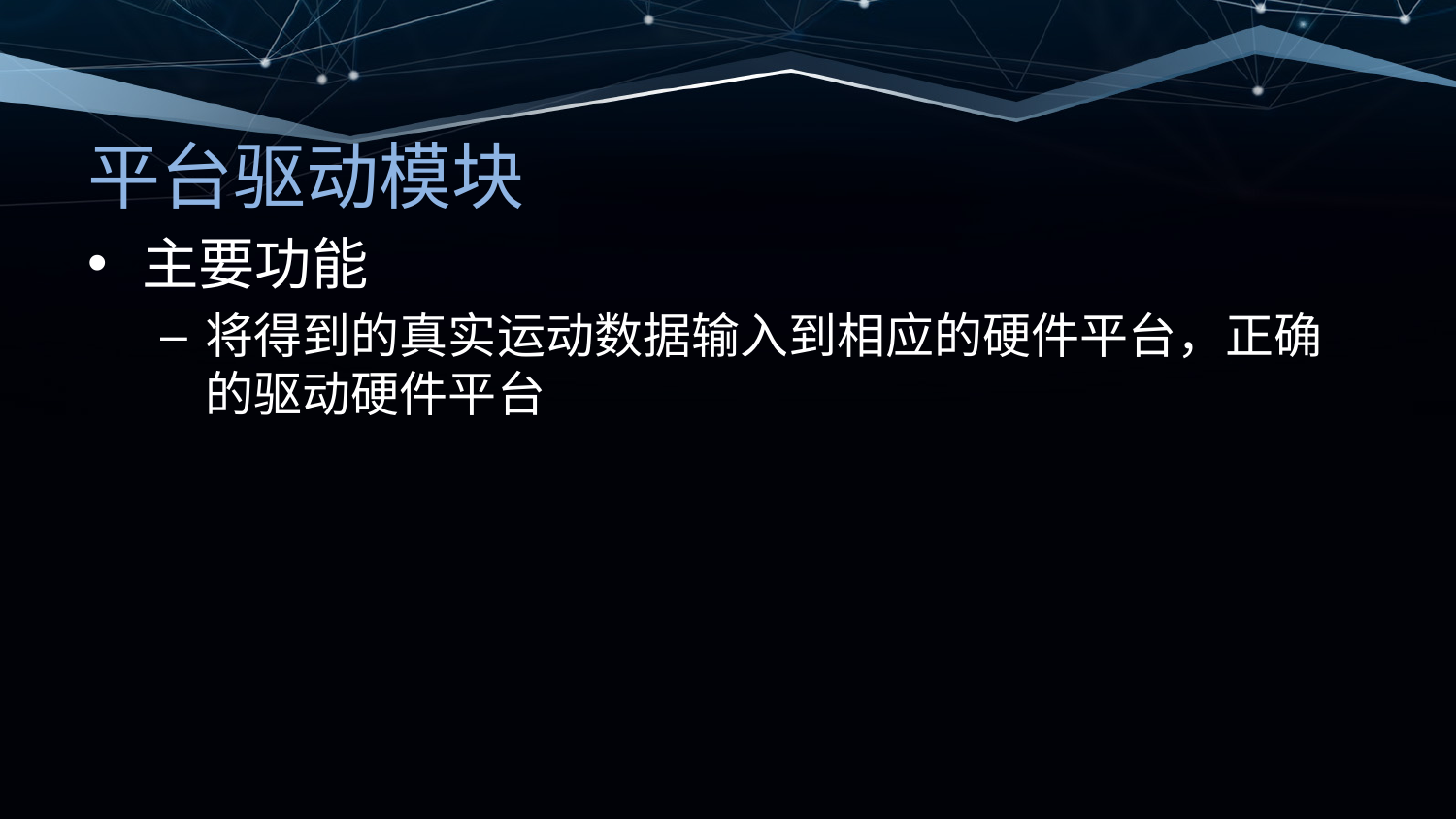

# 平台驱动模块
主要功能
将得到的真实运动数据输入到相应的硬件平台，正确的驱动硬件平台